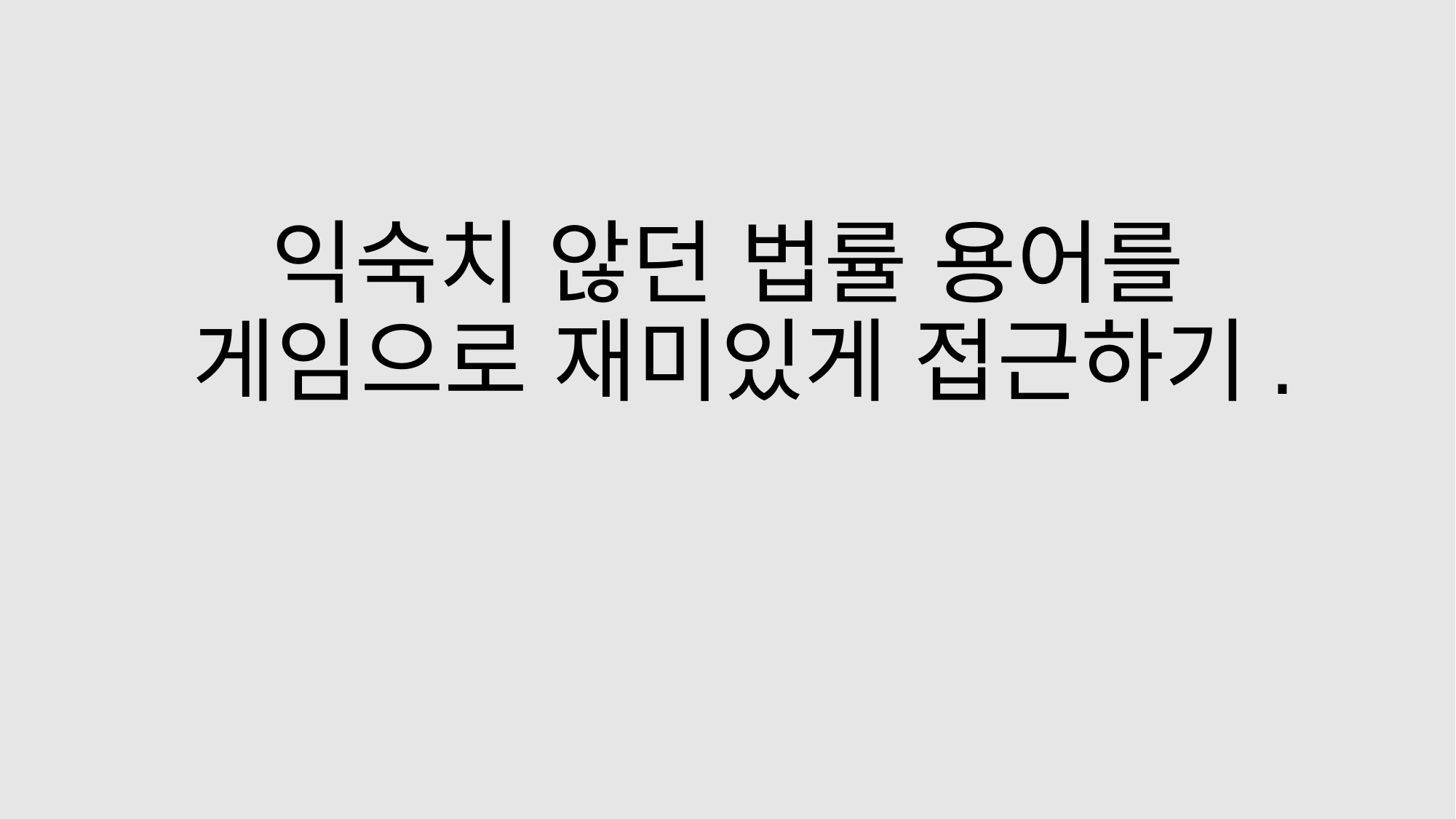

# 익숙치 않던 법률 용어를 게임으로 재미있게 접근하기.